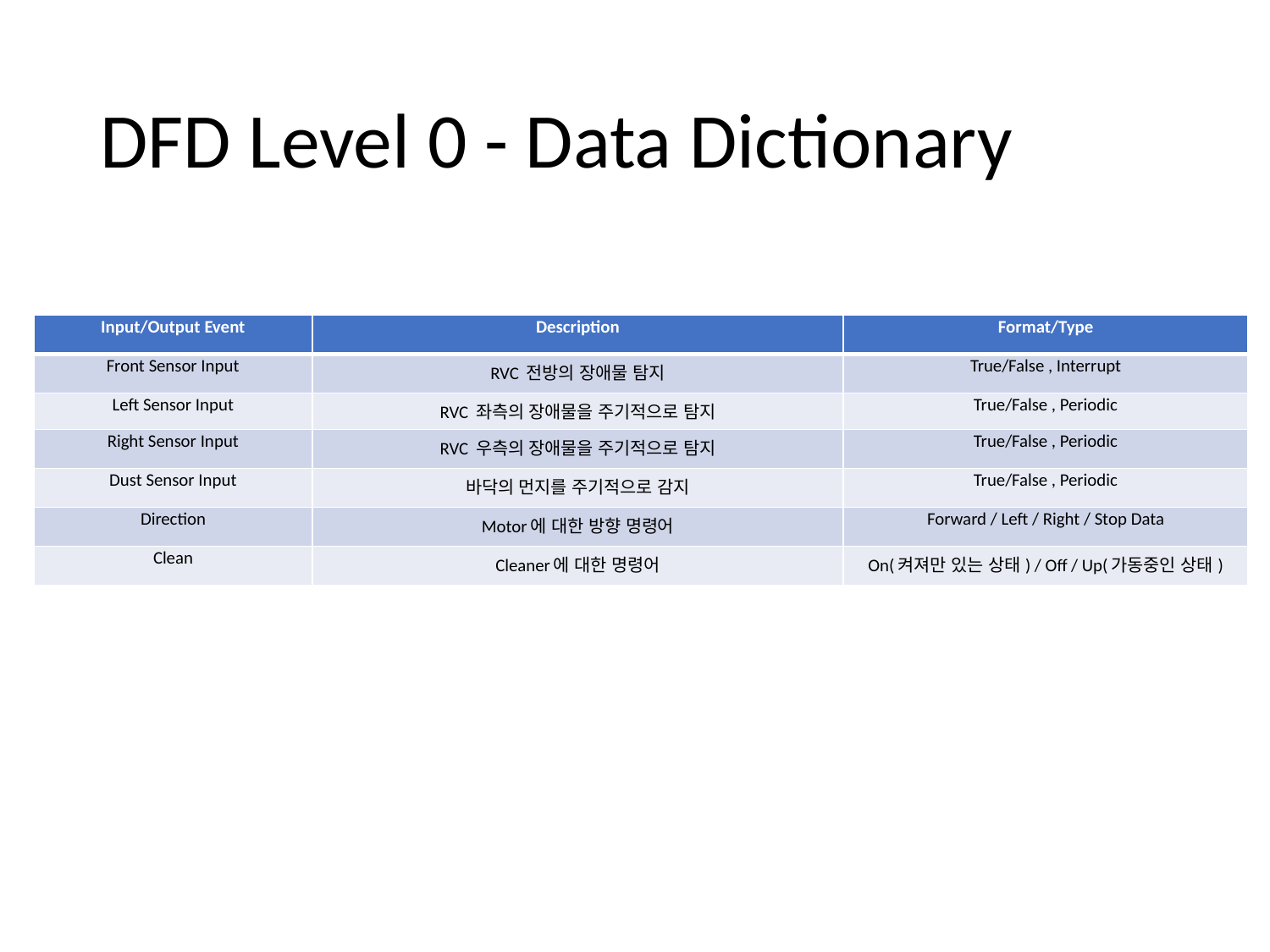

# DFD Level 0 - Data Dictionary
| Input/Output Event | Description | Format/Type |
| --- | --- | --- |
| Front Sensor Input | RVC 전방의 장애물 탐지 | True/False , Interrupt |
| Left Sensor Input | RVC 좌측의 장애물을 주기적으로 탐지 | True/False , Periodic |
| Right Sensor Input | RVC 우측의 장애물을 주기적으로 탐지 | True/False , Periodic |
| Dust Sensor Input | 바닥의 먼지를 주기적으로 감지 | True/False , Periodic |
| Direction | Motor에 대한 방향 명령어 | Forward / Left / Right / Stop Data |
| Clean | Cleaner에 대한 명령어 | On(켜져만 있는 상태) / Off / Up(가동중인 상태) |